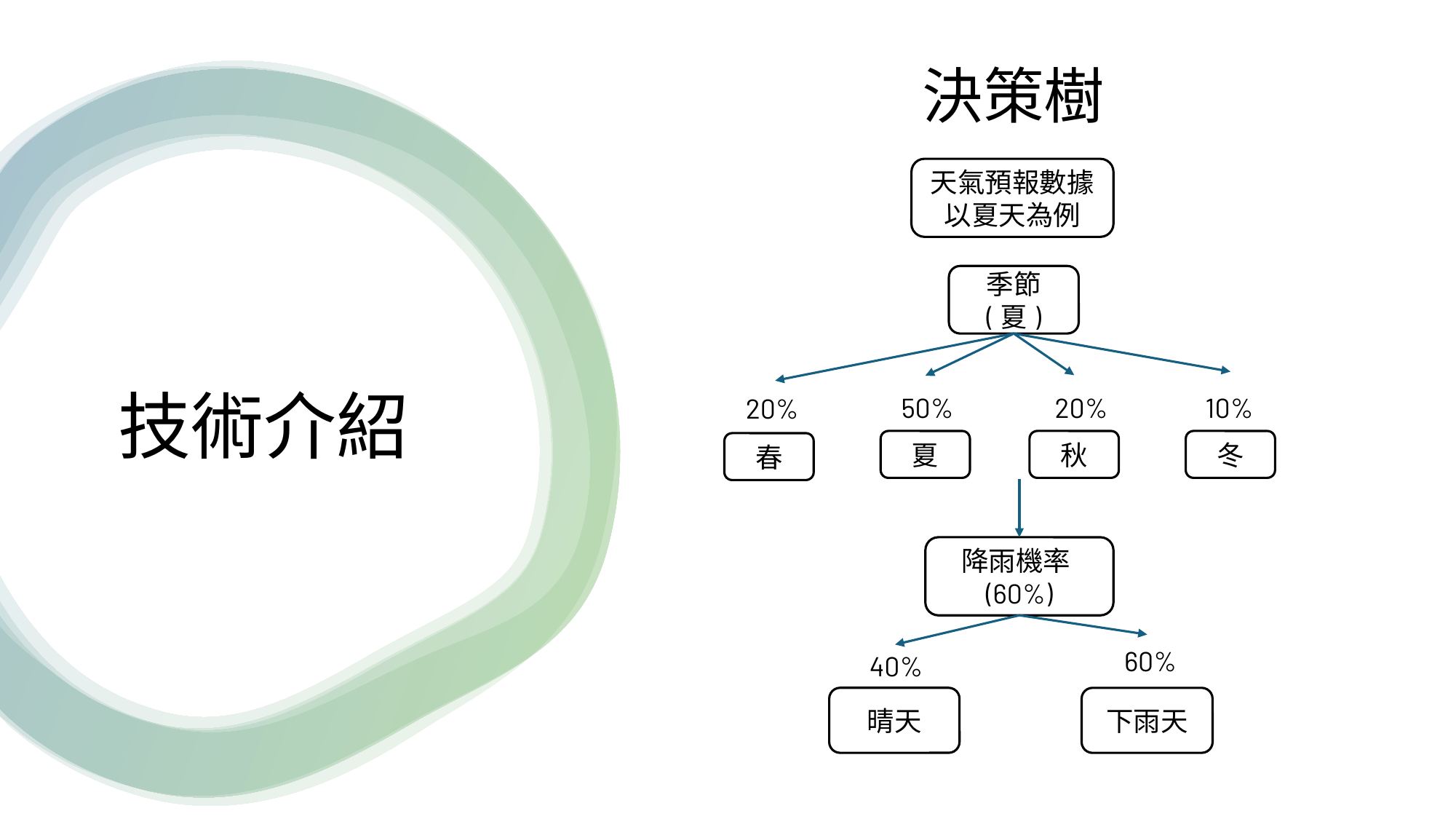

決策樹

天氣預報數據
以夏天為例
# 技術介紹
季節
(夏)
10%
50%
20%
20%
冬
秋
夏
春
降雨機率(60%)
60%
40%
晴天
下雨天